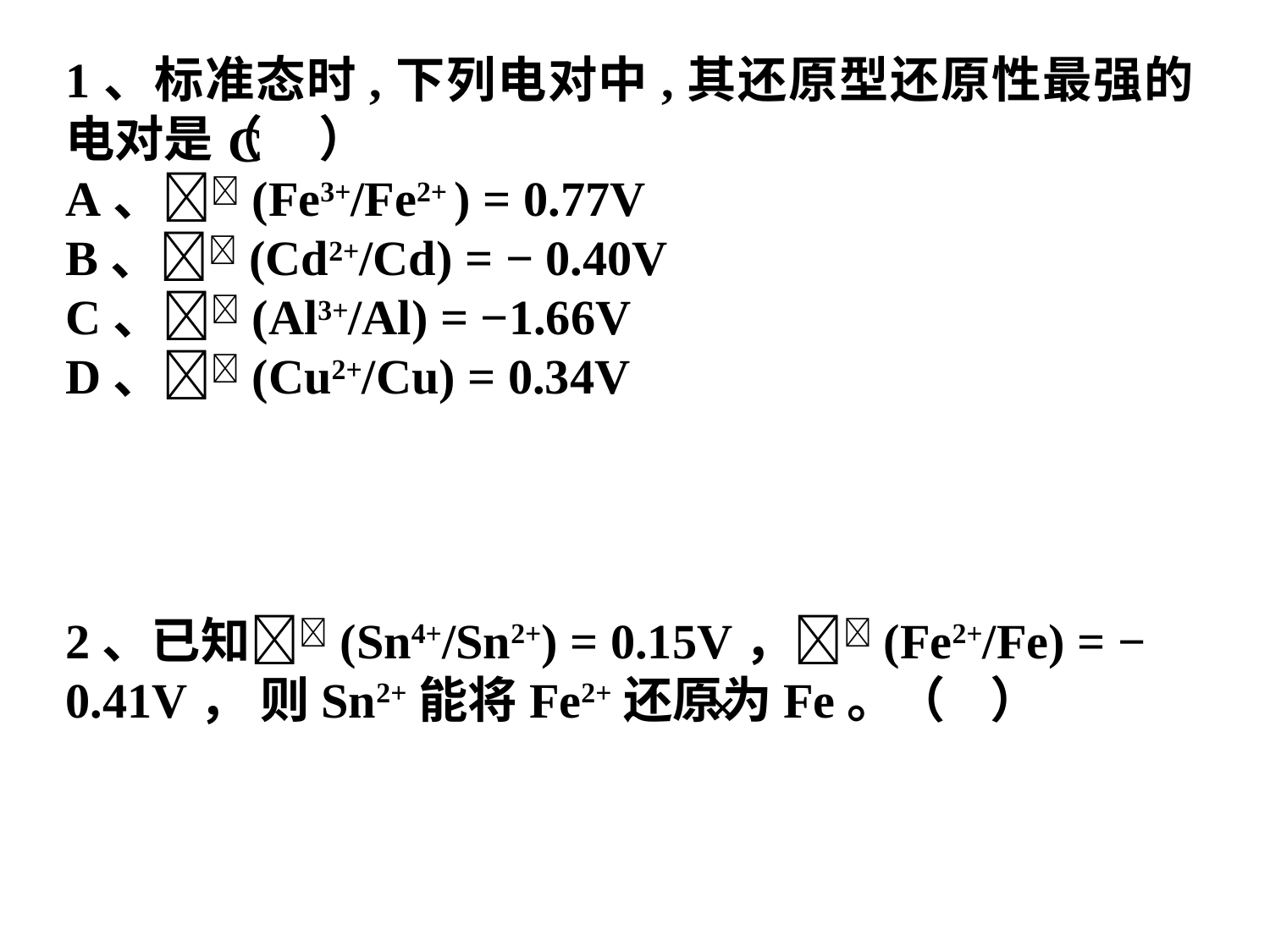

1、标准态时,下列电对中,其还原型还原性最强的电对是（     ）
A、ϕθ(Fe3+/Fe2+ ) = 0.77V
B、ϕθ(Cd2+/Cd) = − 0.40V
C、ϕθ(Al3+/Al) = −1.66V
D、ϕθ(Cu2+/Cu) = 0.34V
C
2、已知ϕθ(Sn4+/Sn2+) = 0.15V，ϕθ(Fe2+/Fe) = − 0.41V， 则Sn2+能将Fe2+还原为Fe。（    ）
×